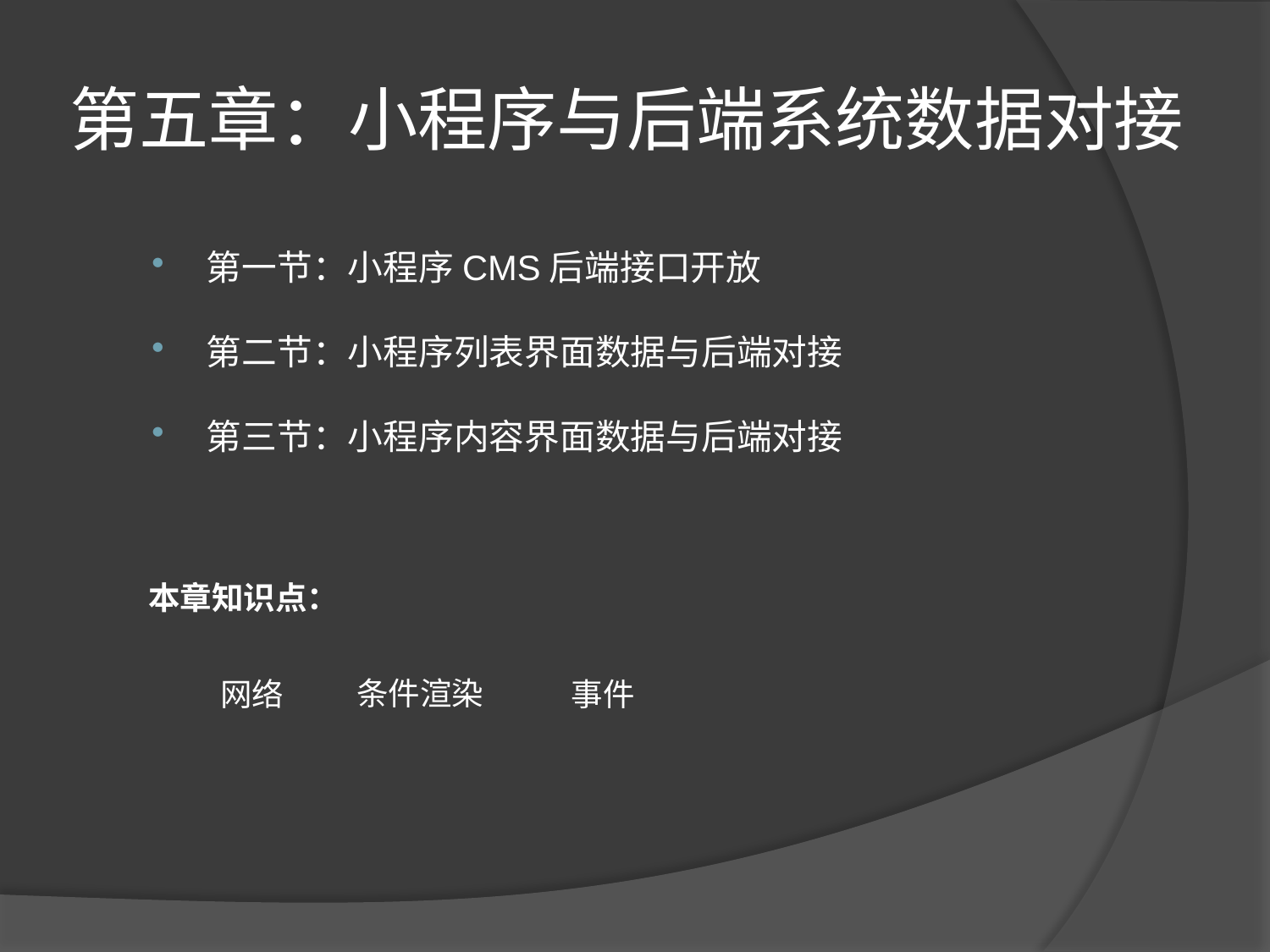

# 第五章：小程序与后端系统数据对接
第一节：小程序CMS后端接口开放
第二节：小程序列表界面数据与后端对接
第三节：小程序内容界面数据与后端对接
本章知识点：
条件渲染
网络
事件